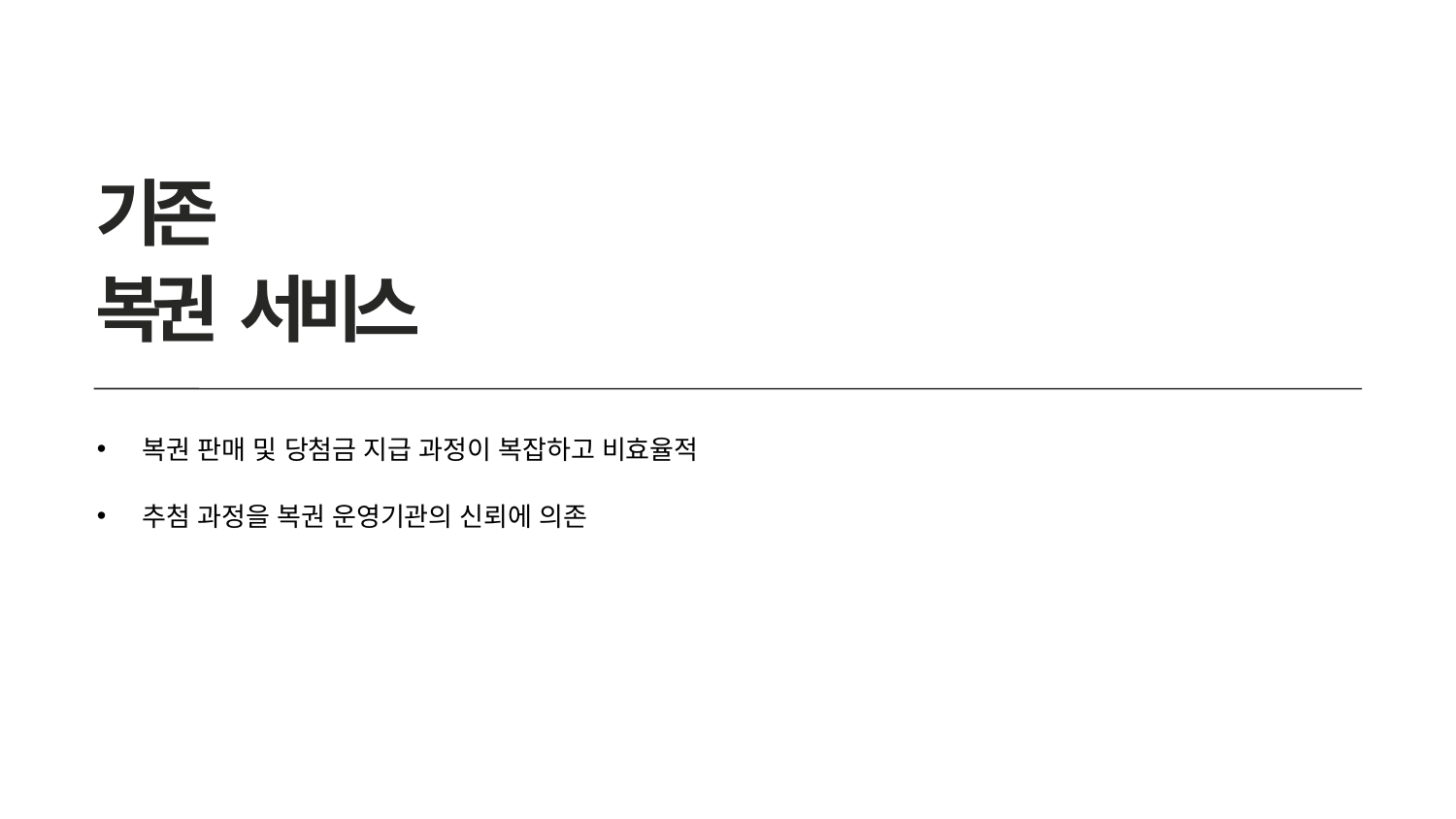

# 기존
복권 서비스

복권 판매 및 당첨금 지급 과정이 복잡하고 비효율적

추첨 과정을 복권 운영기관의 신뢰에 의존